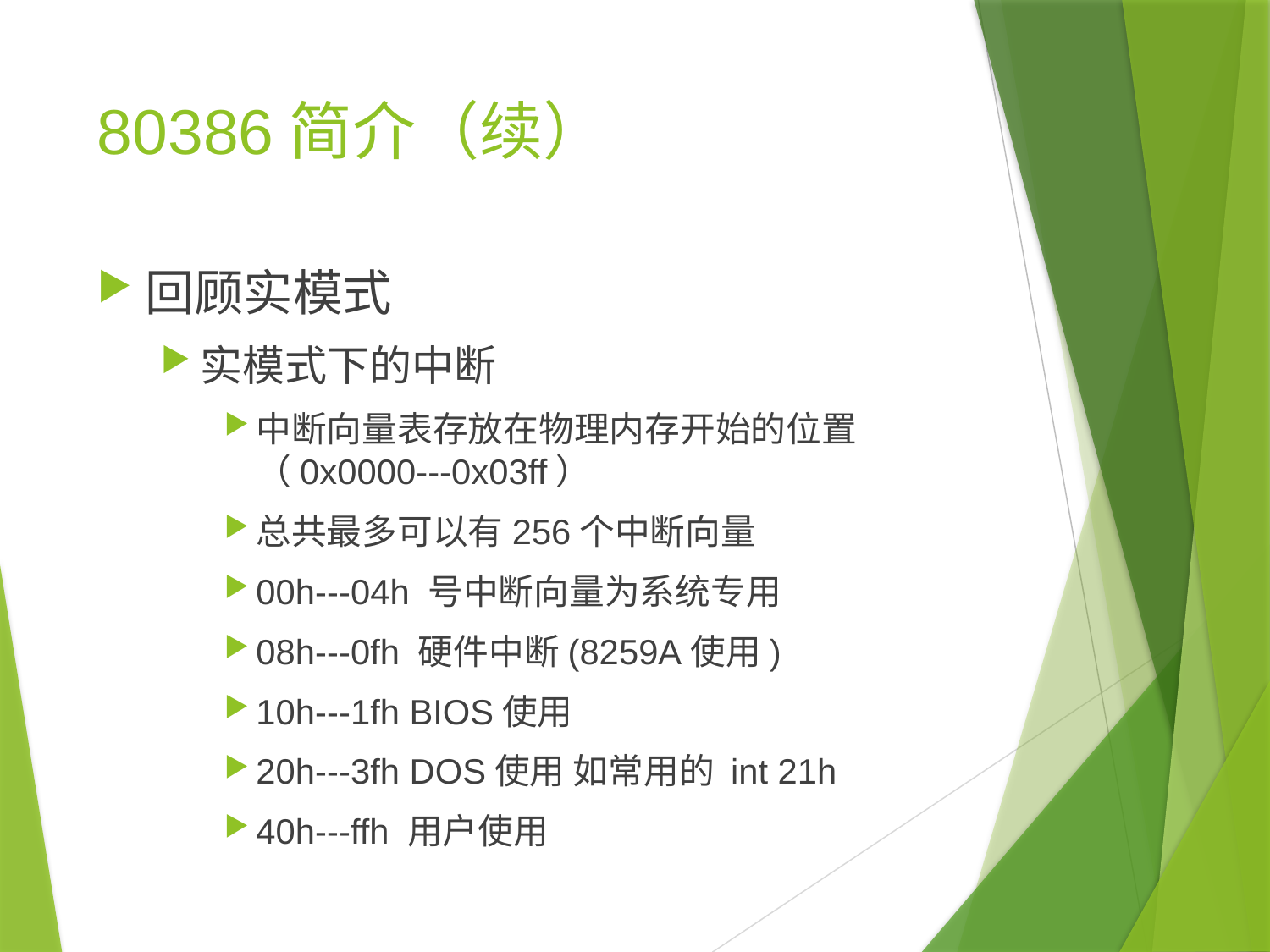

# 80386简介（续）
回顾实模式
实模式下的中断
中断向量表存放在物理内存开始的位置（0x0000---0x03ff）
总共最多可以有256个中断向量
00h---04h 号中断向量为系统专用
08h---0fh 硬件中断(8259A使用)
10h---1fh BIOS使用
20h---3fh DOS使用 如常用的 int 21h
40h---ffh 用户使用